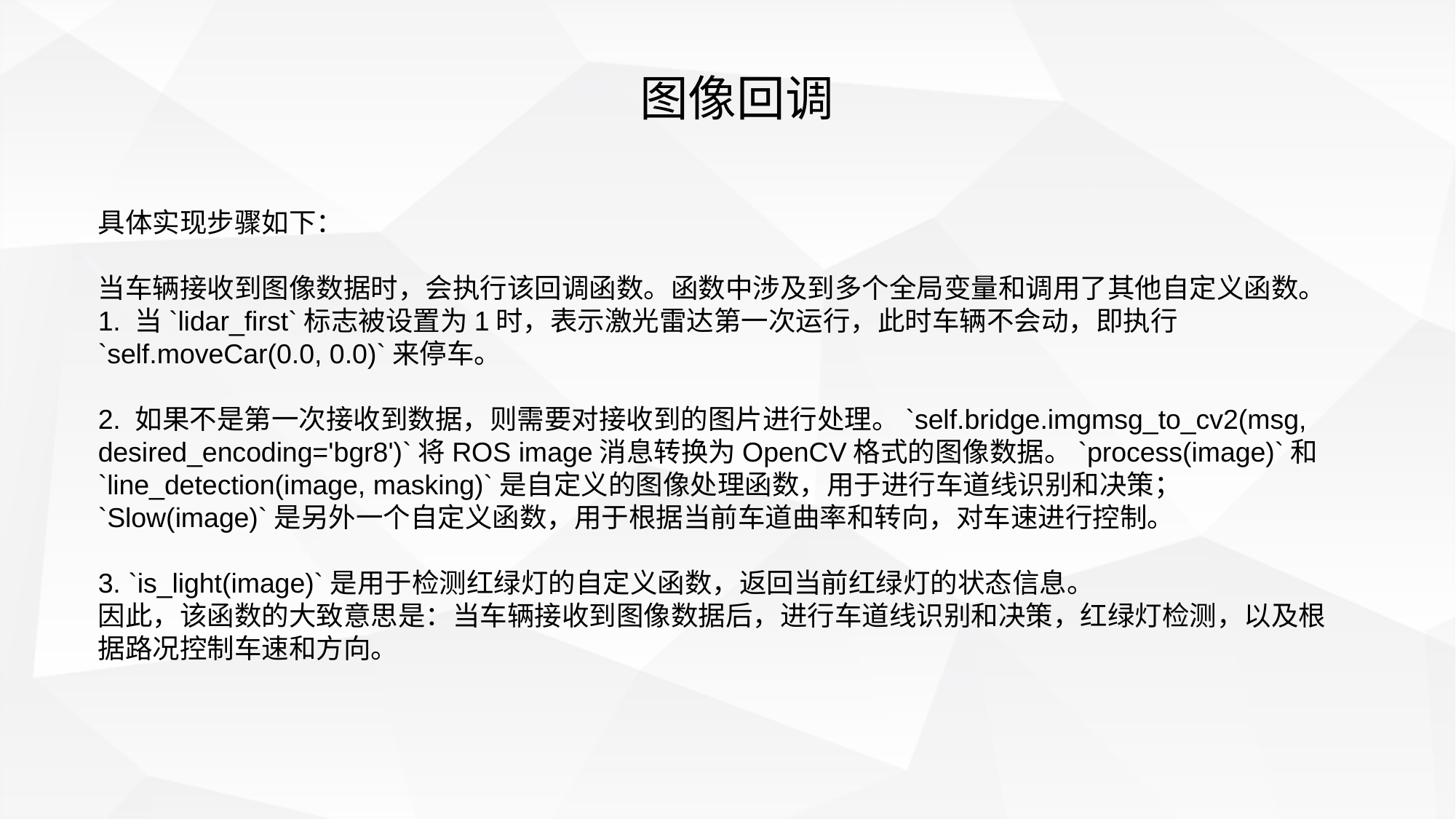

图像回调
具体实现步骤如下：

当车辆接收到图像数据时，会执行该回调函数。函数中涉及到多个全局变量和调用了其他自定义函数。
1. 当`lidar_first`标志被设置为1时，表示激光雷达第一次运行，此时车辆不会动，即执行`self.moveCar(0.0, 0.0)`来停车。

2. 如果不是第一次接收到数据，则需要对接收到的图片进行处理。`self.bridge.imgmsg_to_cv2(msg, desired_encoding='bgr8')`将ROS image消息转换为OpenCV格式的图像数据。`process(image)`和`line_detection(image, masking)`是自定义的图像处理函数，用于进行车道线识别和决策；`Slow(image)`是另外一个自定义函数，用于根据当前车道曲率和转向，对车速进行控制。

3. `is_light(image)`是用于检测红绿灯的自定义函数，返回当前红绿灯的状态信息。
因此，该函数的大致意思是：当车辆接收到图像数据后，进行车道线识别和决策，红绿灯检测，以及根据路况控制车速和方向。